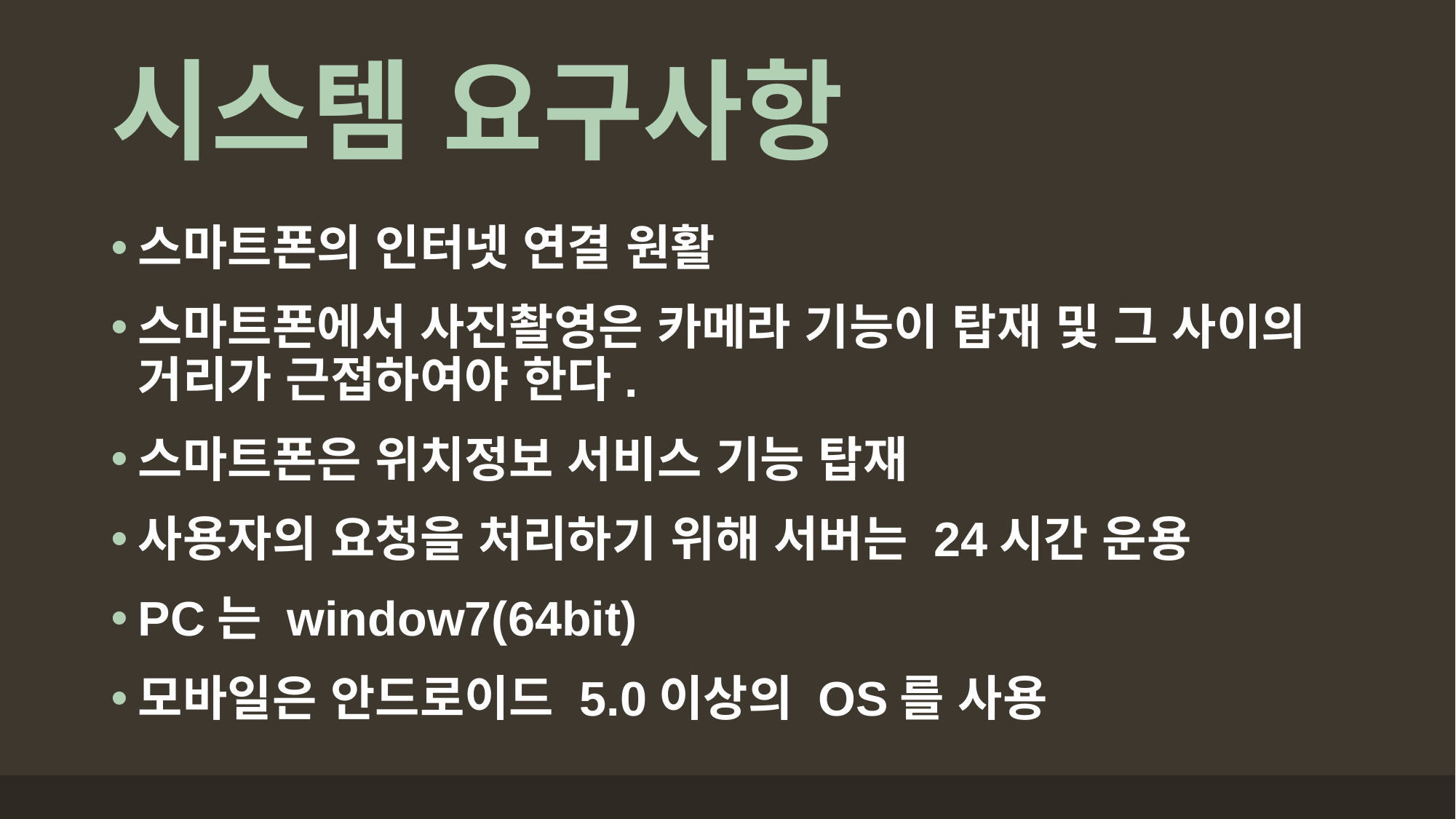

# 시스템 요구사항
스마트폰의 인터넷 연결 원활
스마트폰에서 사진촬영은 카메라 기능이 탑재 및 그 사이의 거리가 근접하여야 한다.
스마트폰은 위치정보 서비스 기능 탑재
사용자의 요청을 처리하기 위해 서버는 24시간 운용
PC는 window7(64bit)
모바일은 안드로이드 5.0이상의 OS를 사용